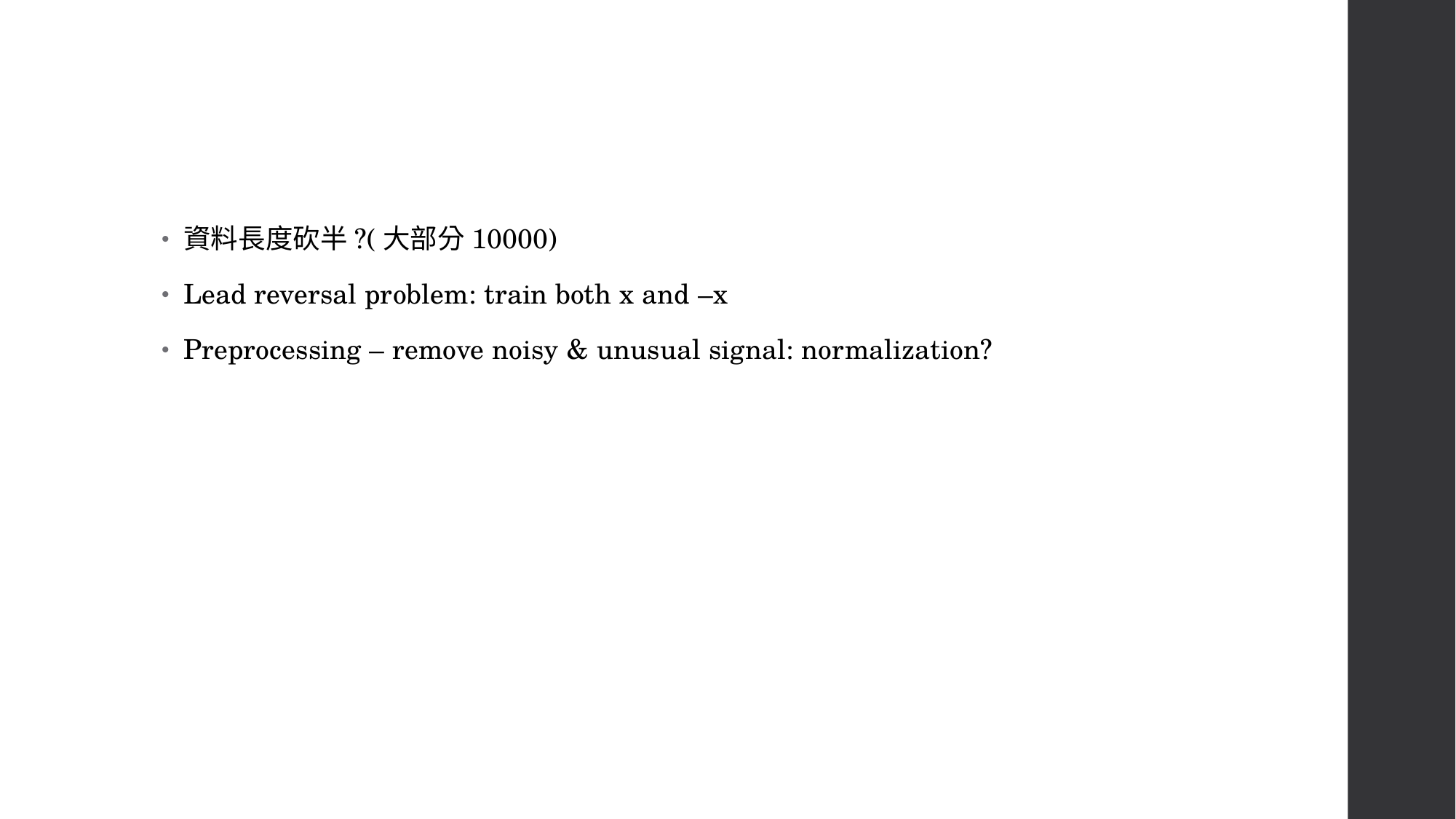

#
資料長度砍半?(大部分10000)
Lead reversal problem: train both x and –x
Preprocessing – remove noisy & unusual signal: normalization?